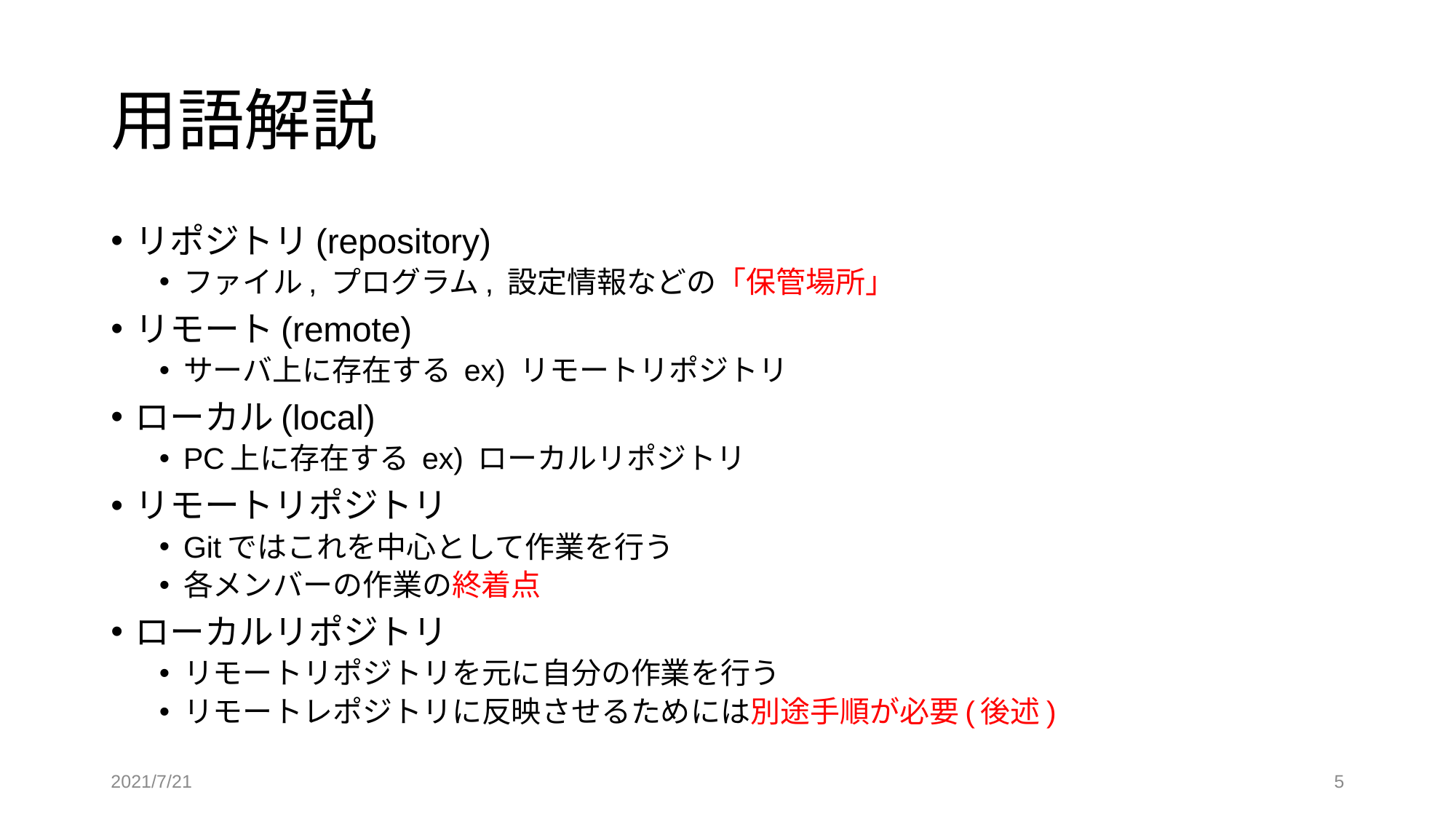

# 用語解説
リポジトリ(repository)
ファイル, プログラム, 設定情報などの「保管場所」
リモート(remote)
サーバ上に存在する ex) リモートリポジトリ
ローカル(local)
PC上に存在する ex) ローカルリポジトリ
リモートリポジトリ
Gitではこれを中心として作業を行う
各メンバーの作業の終着点
ローカルリポジトリ
リモートリポジトリを元に自分の作業を行う
リモートレポジトリに反映させるためには別途手順が必要(後述)

2021/7/21
5